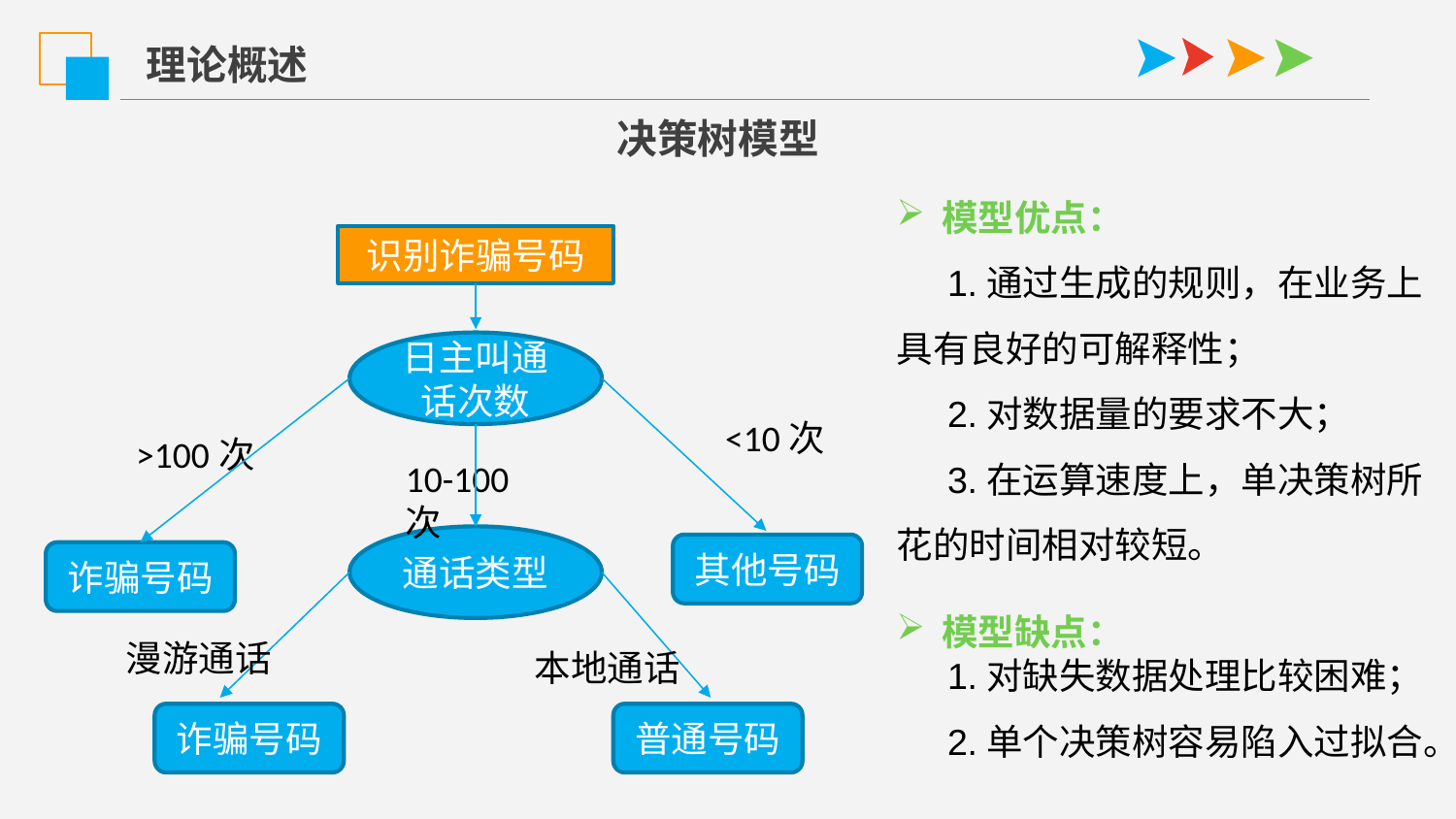

理论概述

决策树模型
模型优点：
     1.通过生成的规则，在业务上    具有良好的可解释性；
     2.对数据量的要求不大；
     3.在运算速度上，单决策树所   花的时间相对较短。

模型缺点：
     1.对缺失数据处理比较困难；
     2.单个决策树容易陷入过拟合。
识别诈骗号码
日主叫通话次数
<10次
>100次
10-100次
通话类型
其他号码
诈骗号码
漫游通话
本地通话
诈骗号码
普通号码
延迟符号